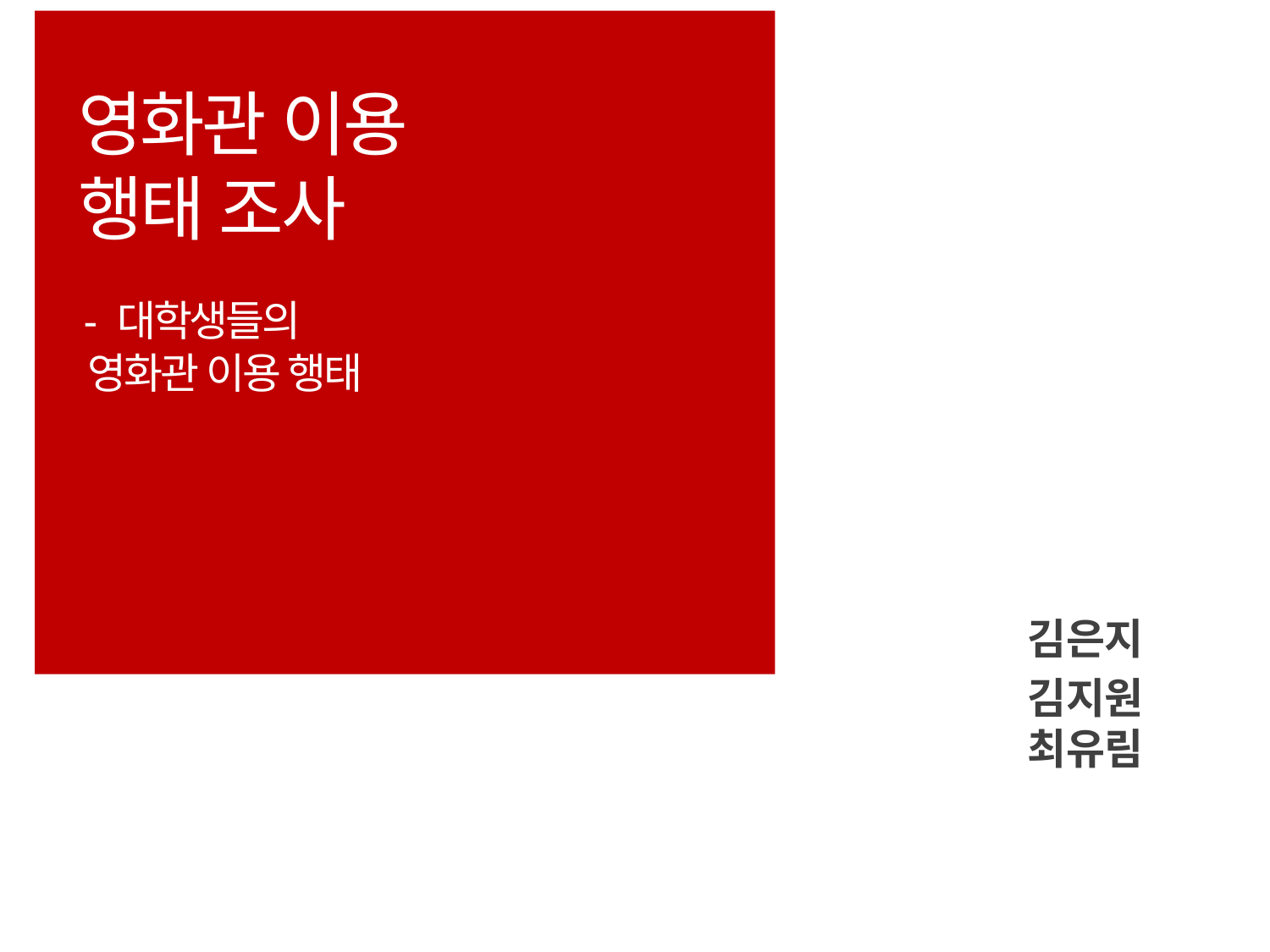

- 대학생들의
   영화관 이용 행태
# 영화관 이용 행태 조사
김은지
김지원최유림